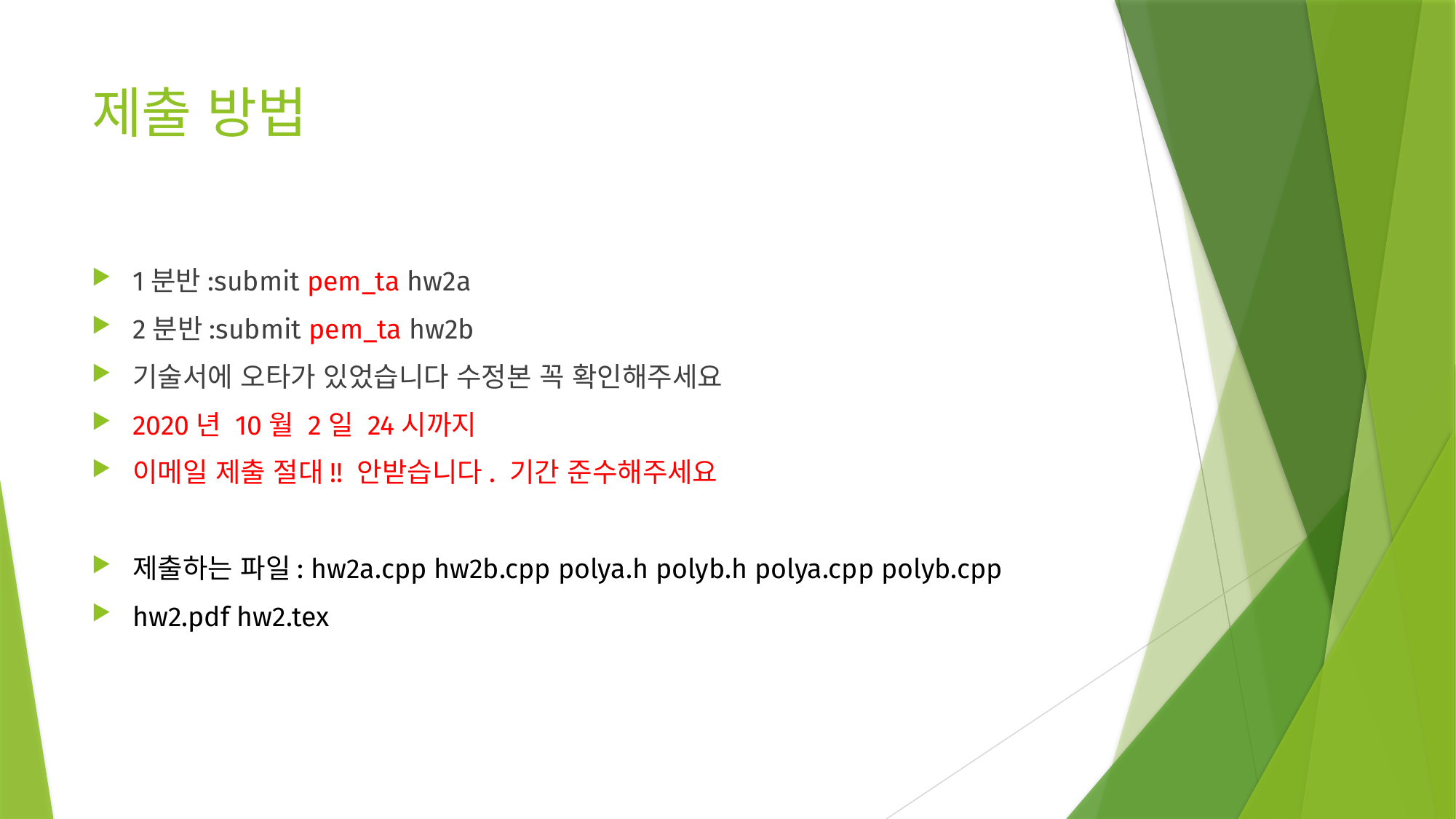

# 제출 방법
1분반:submit pem_ta hw2a
2분반:submit pem_ta hw2b
기술서에 오타가 있었습니다 수정본 꼭 확인해주세요
2020년 10월 2일 24시까지
이메일 제출 절대!! 안받습니다. 기간 준수해주세요

제출하는 파일: hw2a.cpp hw2b.cpp polya.h polyb.h polya.cpp polyb.cpp
hw2.pdf hw2.tex